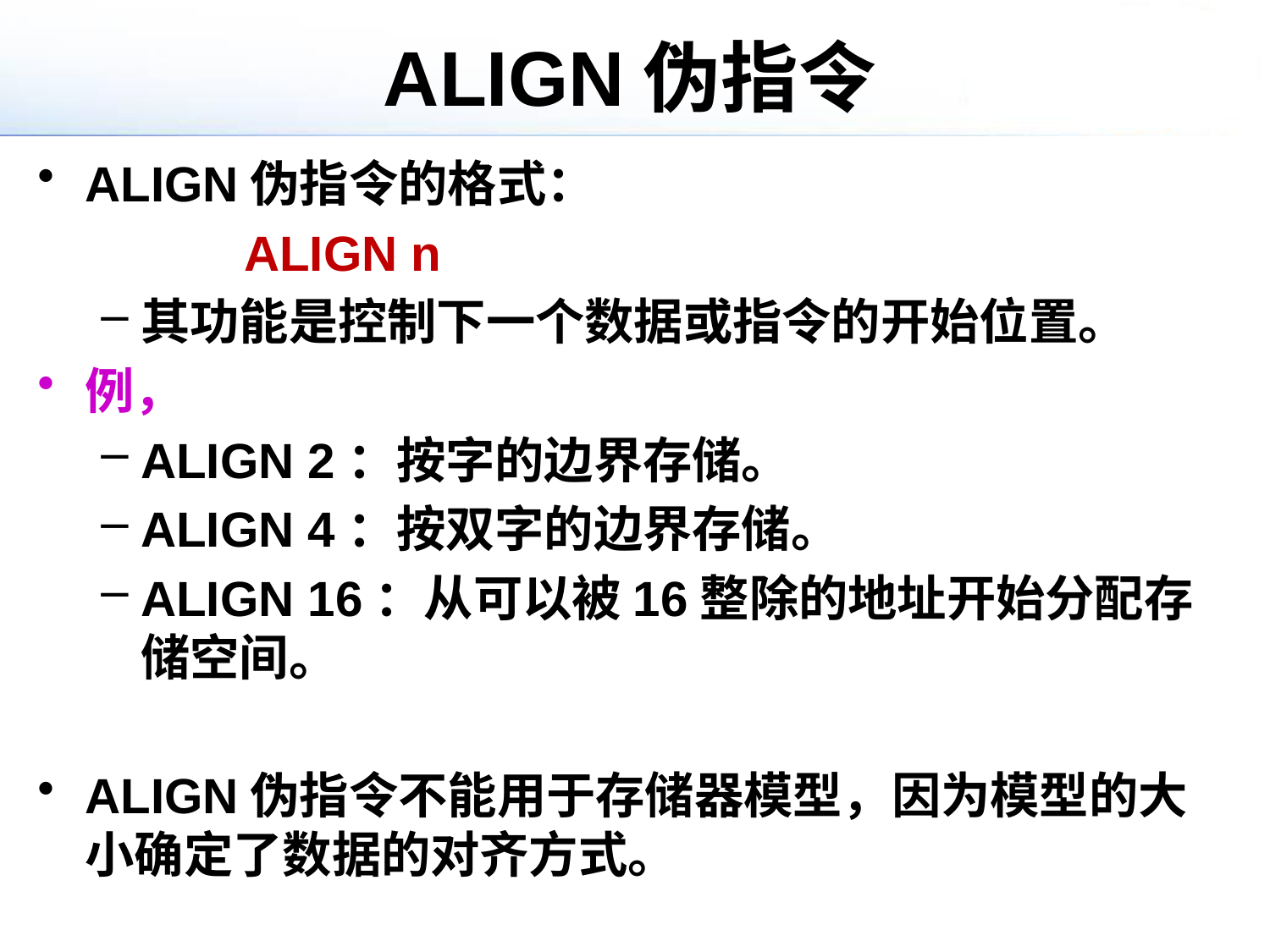

# ALIGN伪指令
ALIGN伪指令的格式：
               ALIGN n
其功能是控制下一个数据或指令的开始位置。
例，
ALIGN 2：按字的边界存储。
ALIGN 4：按双字的边界存储。
ALIGN 16：从可以被16整除的地址开始分配存储空间。

ALIGN伪指令不能用于存储器模型，因为模型的大小确定了数据的对齐方式。